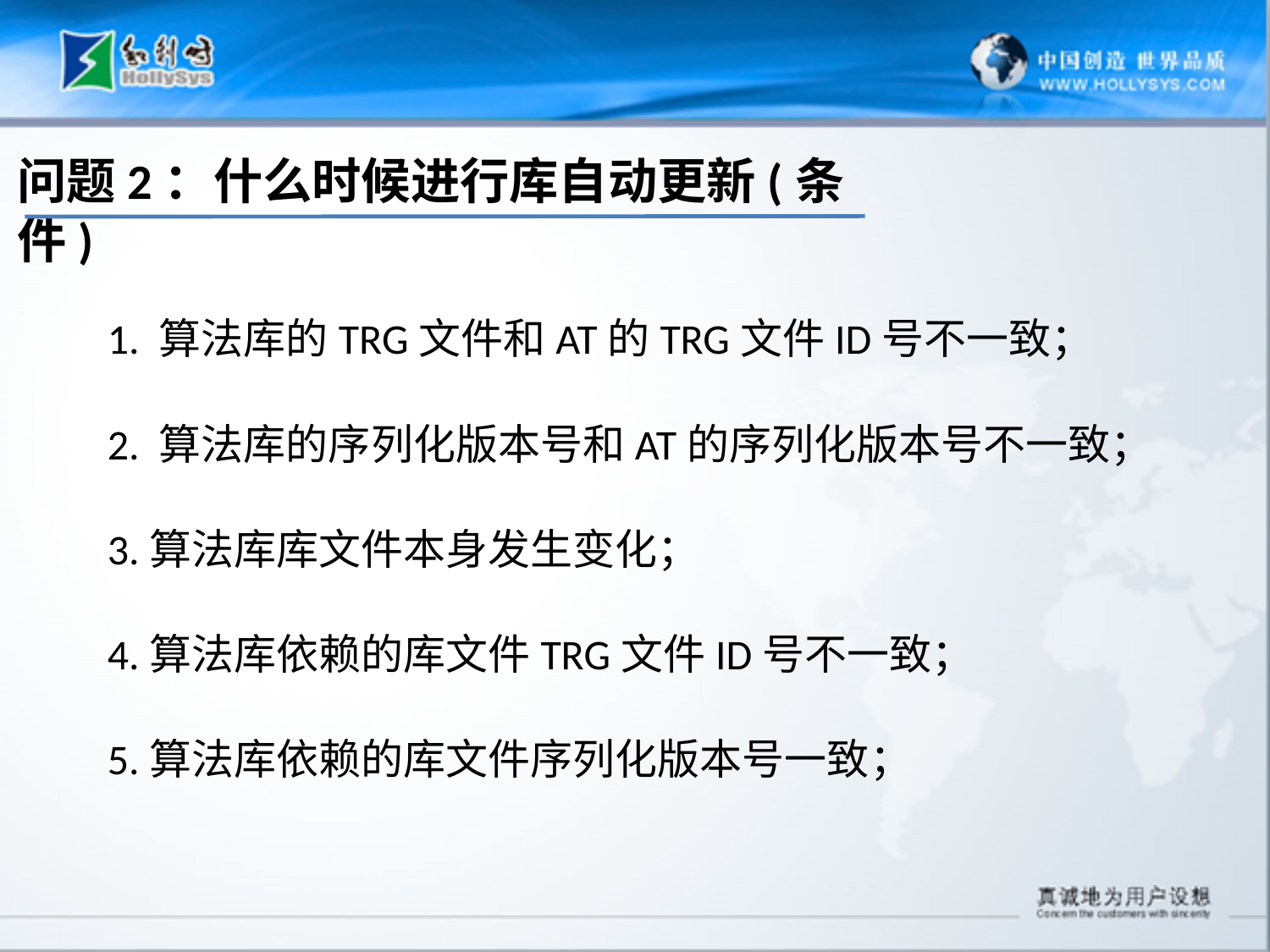

问题2：什么时候进行库自动更新(条件)
1. 算法库的TRG文件和AT的TRG文件ID号不一致；
2. 算法库的序列化版本号和AT的序列化版本号不一致；
3.算法库库文件本身发生变化；
4.算法库依赖的库文件TRG文件ID号不一致；
5.算法库依赖的库文件序列化版本号一致；